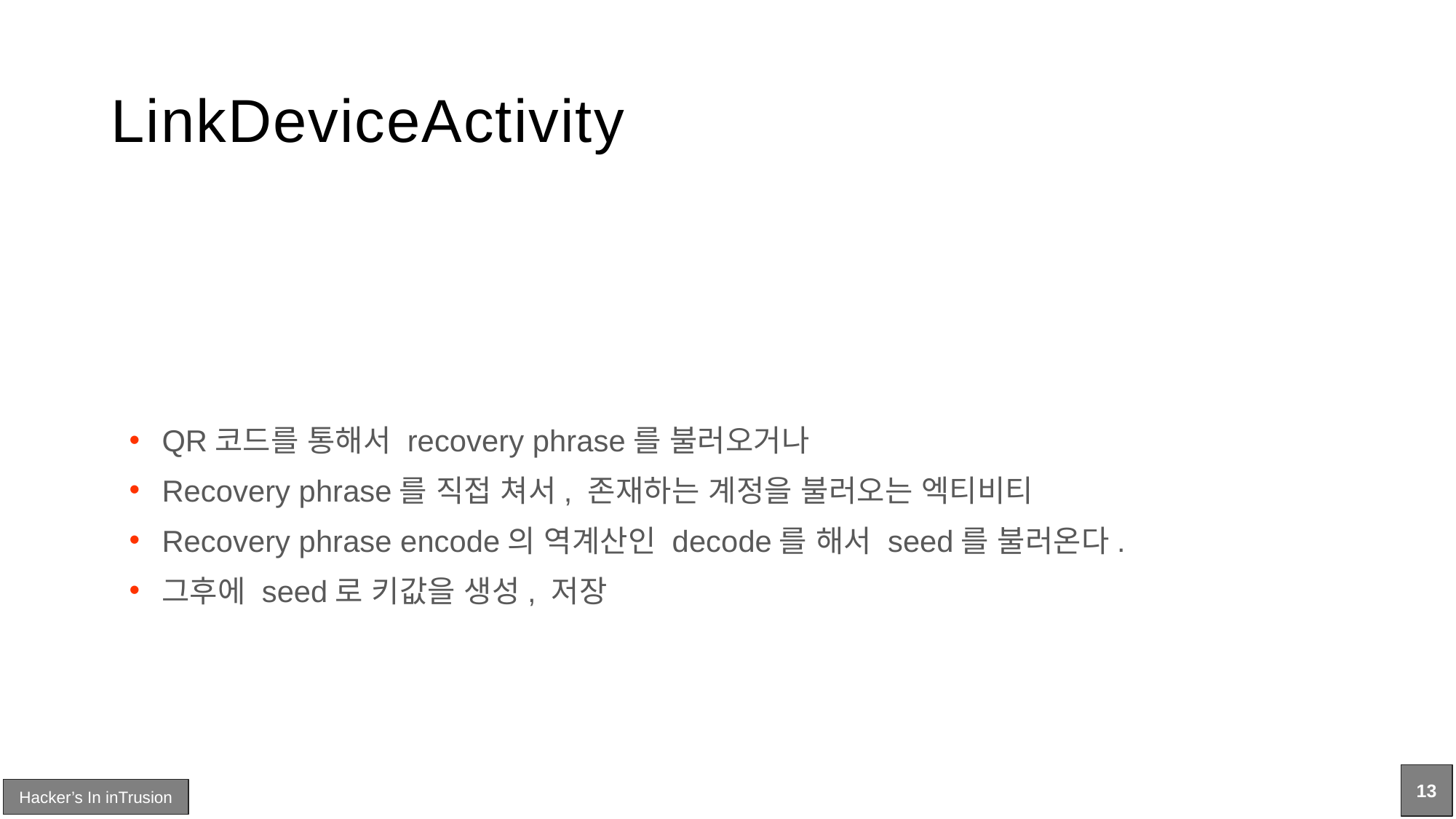

# LinkDeviceActivity

QR코드를 통해서 recovery phrase를 불러오거나
Recovery phrase를 직접 쳐서, 존재하는 계정을 불러오는 엑티비티
Recovery phrase encode의 역계산인 decode를 해서 seed를 불러온다.
그후에 seed로 키값을 생성, 저장
13
Hacker’s In inTrusion